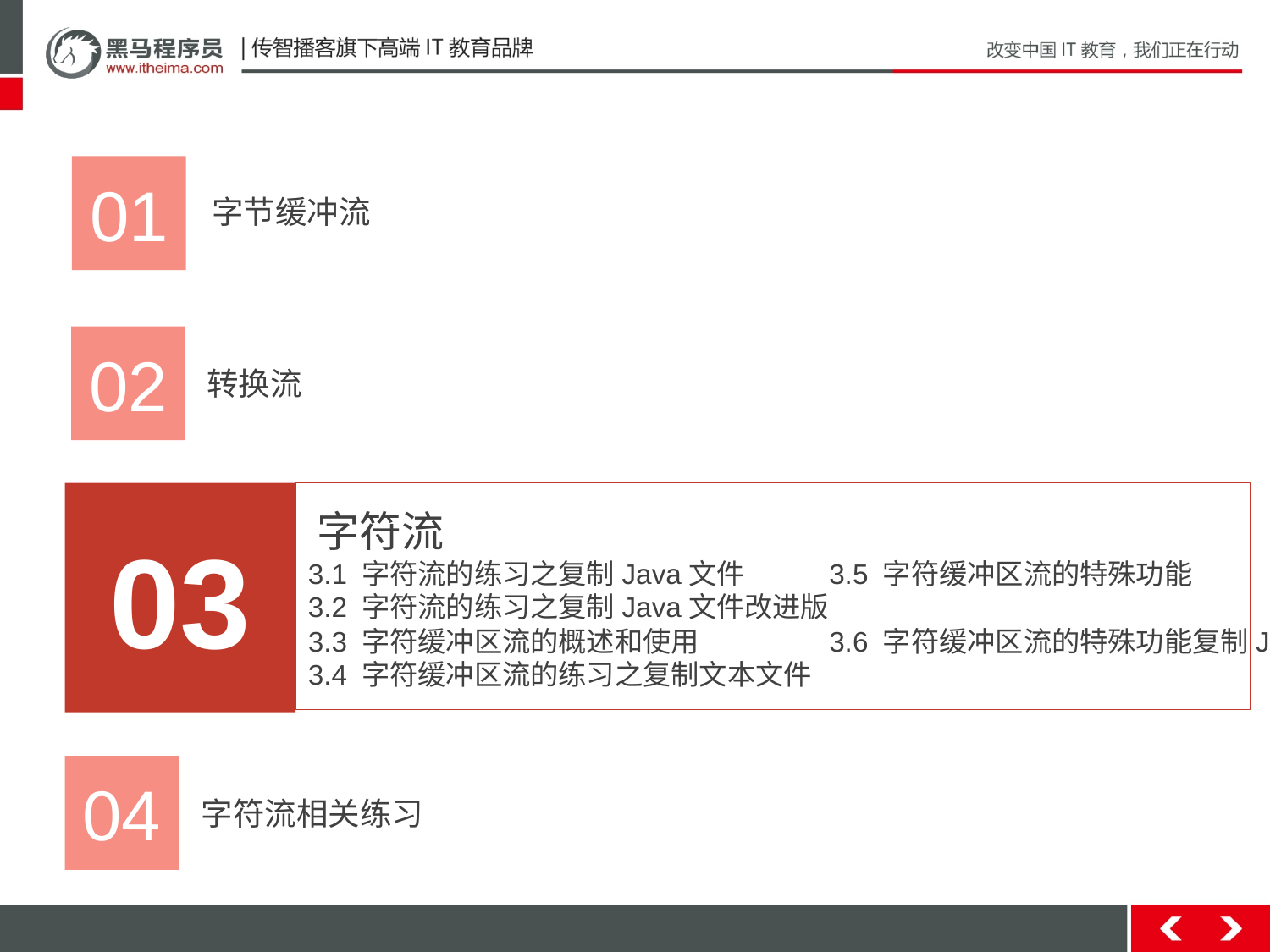

01
 字节缓冲流
02
  转换流

03
字符流

3.1 字符流的练习之复制Java文件	 3.5 字符缓冲区流的特殊功能
3.2 字符流的练习之复制Java文件改进版
3.3 字符缓冲区流的概述和使用	 3.6 字符缓冲区流的特殊功能复制Java文件
3.4 字符缓冲区流的练习之复制文本文件
04
  字符流相关练习